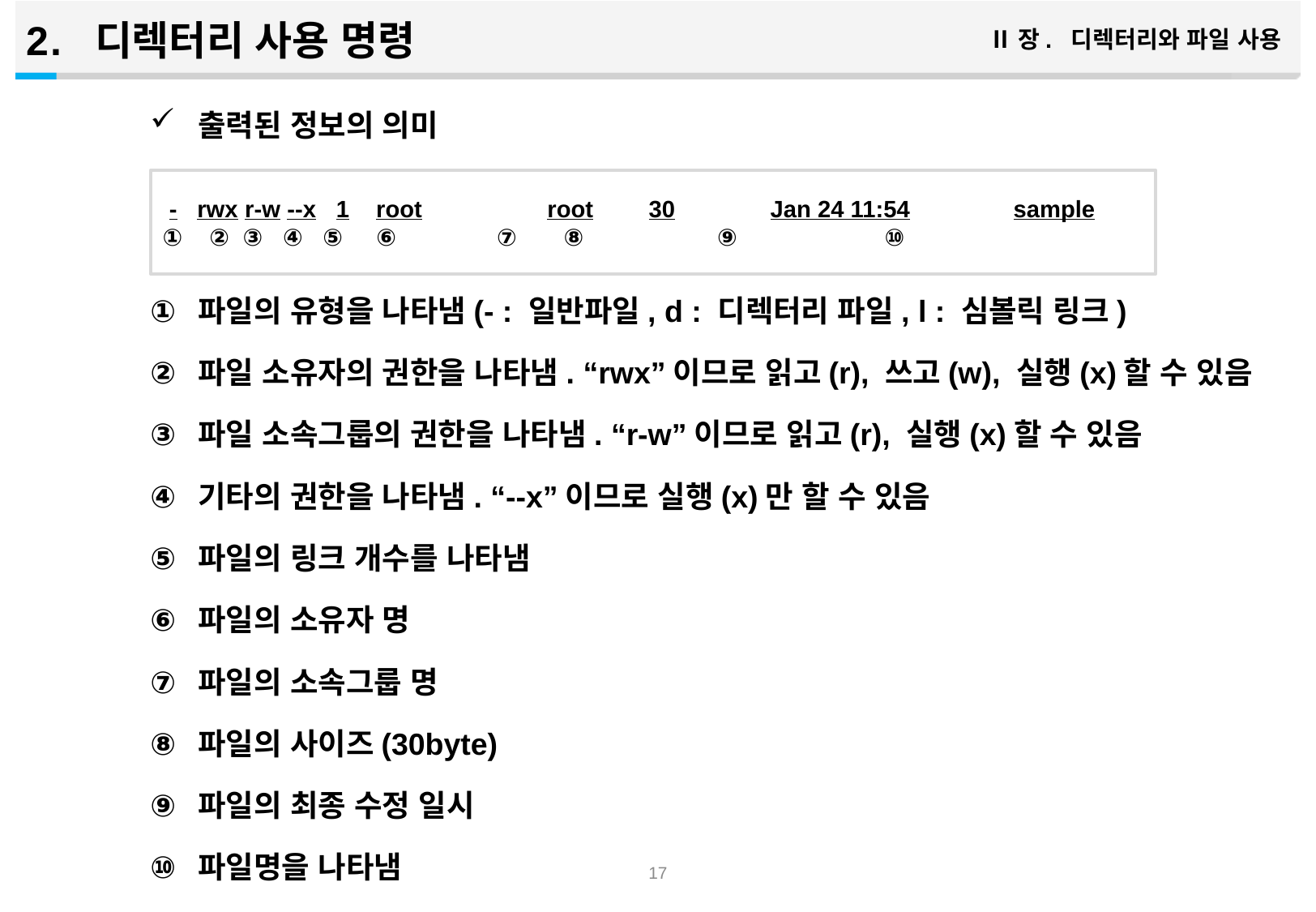

디렉터리 사용 명령
Ⅱ장.  디렉터리와 파일 사용
출력된 정보의 의미

파일의 유형을 나타냄(- : 일반파일, d : 디렉터리 파일, l : 심볼릭 링크)
파일 소유자의 권한을 나타냄. “rwx”이므로 읽고(r), 쓰고(w), 실행(x)할 수 있음
파일 소속그룹의 권한을 나타냄. “r-w”이므로 읽고(r), 실행(x)할 수 있음
기타의 권한을 나타냄. “--x”이므로 실행(x)만 할 수 있음
파일의 링크 개수를 나타냄
파일의 소유자 명
파일의 소속그룹 명
파일의 사이즈(30byte)
파일의 최종 수정 일시
파일명을 나타냄
 -   rwx r-w --x   1    root	   root	30	Jan 24 11:54	sample
①    ②  ③   ④   ⑤     ⑥               ⑦       ⑧                    ⑨                      ⑩
17